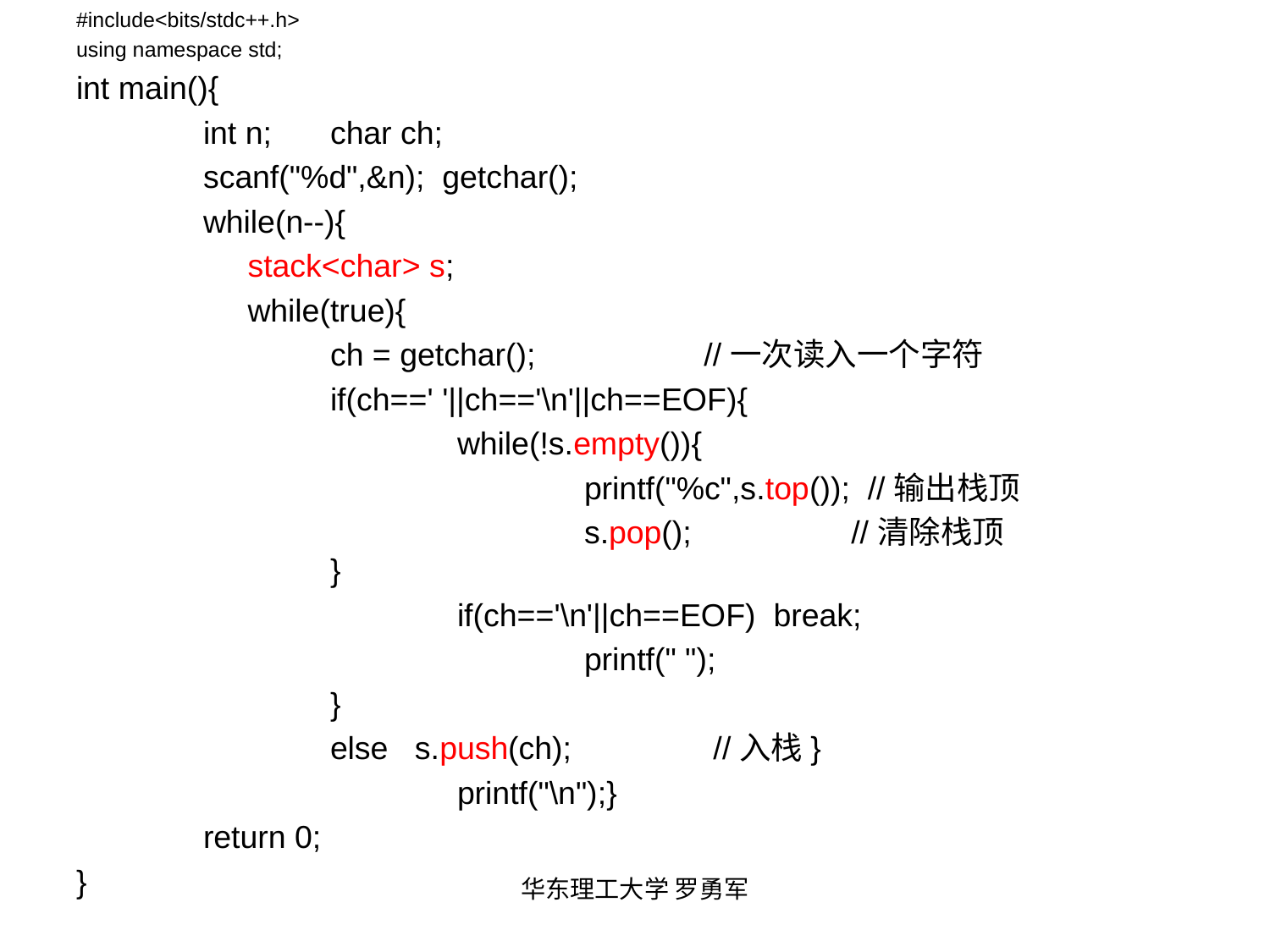

#include<bits/stdc++.h>
using namespace std;
int main(){
	int n;  	char ch;
	scanf("%d",&n);  getchar();
	while(n--){
	     stack<char> s;
	     while(true){
		ch = getchar();                   //一次读入一个字符
	            	if(ch==' '||ch=='\n'||ch==EOF){
			while(!s.empty()){
				printf("%c",s.top());  //输出栈顶
				s.pop();                  //清除栈顶			}
			if(ch=='\n'||ch==EOF)  break;
				printf(" ");
		}
		else   s.push(ch);                //入栈}
			printf("\n");}
	return 0;
}

华东理工大学 罗勇军